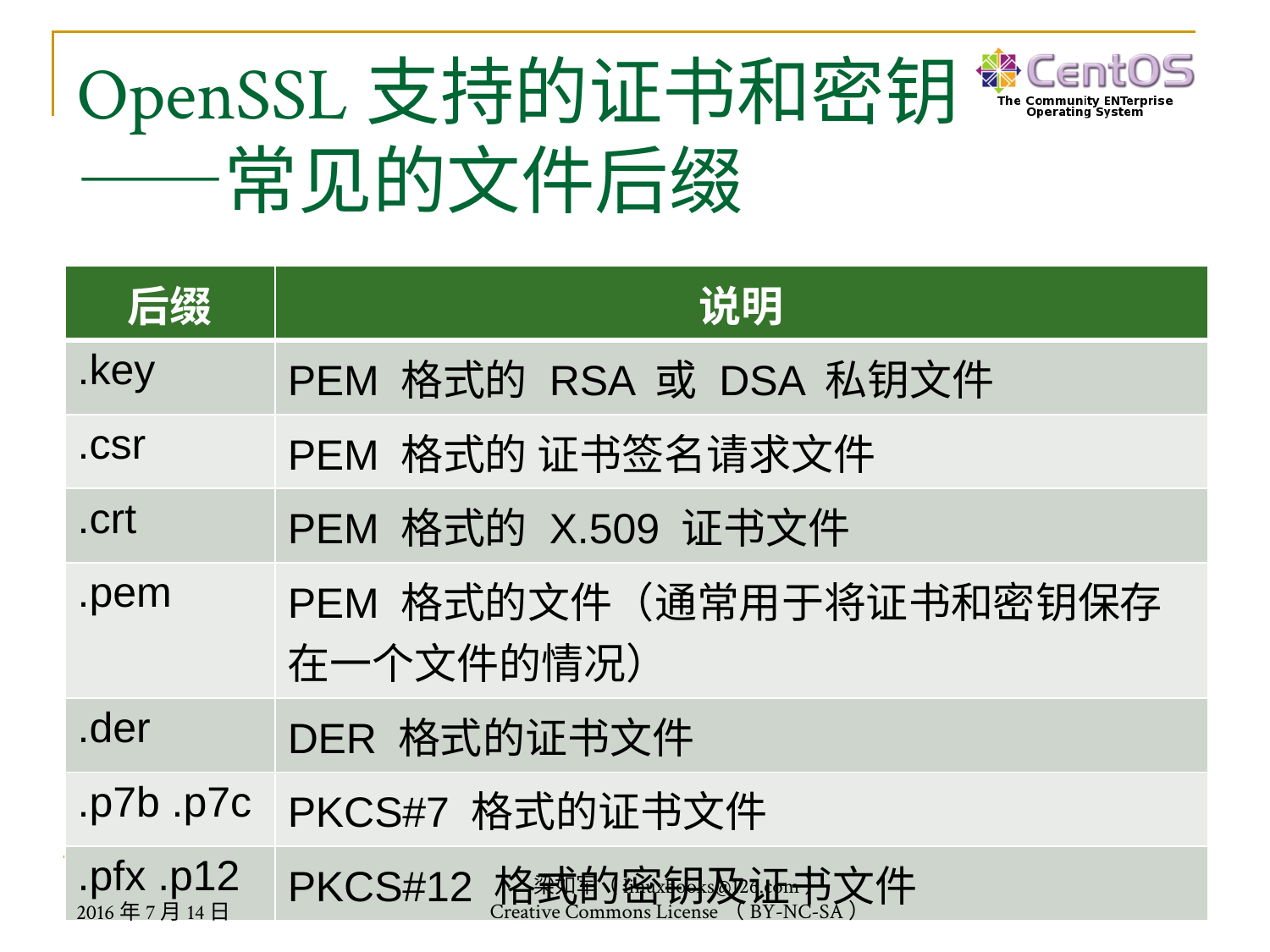

# OpenSSL支持的证书和密钥 ——常见的文件后缀
| 后缀 | 说明 |
| --- | --- |
| .key | PEM 格式的 RSA 或 DSA 私钥文件 |
| .csr | PEM 格式的 证书签名请求文件 |
| .crt | PEM 格式的 X.509 证书文件 |
| .pem | PEM 格式的文件（通常用于将证书和密钥保存在一个文件的情况） |
| .der | DER 格式的证书文件 |
| .p7b .p7c | PKCS#7 格式的证书文件 |
| .pfx .p12 | PKCS#12 格式的密钥及证书文件 |
梁如军（linuxbooks@126.com）
Creative Commons License（BY-NC-SA）
2016年7月14日
134